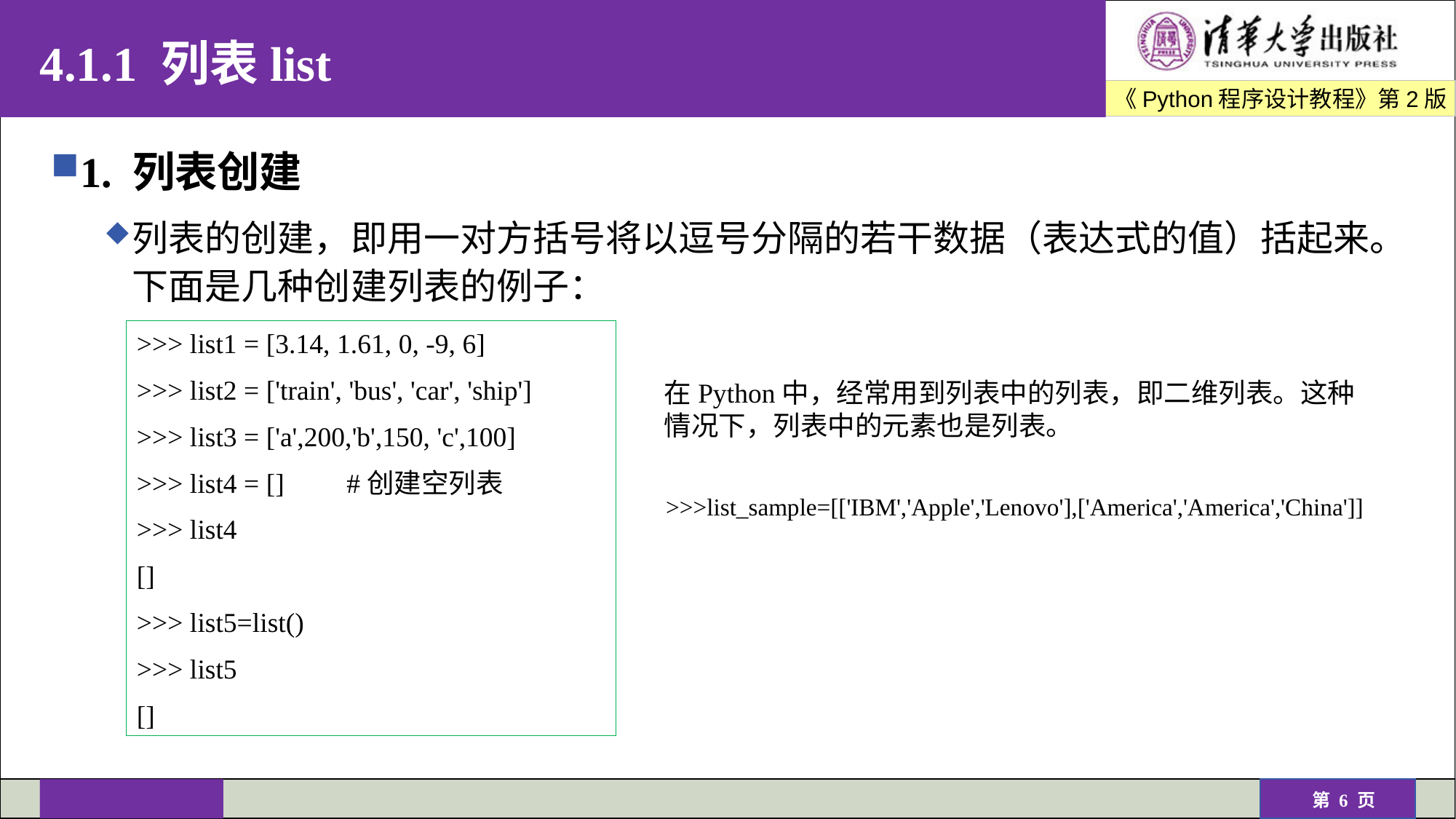

# 4.1.1 列表list
1. 列表创建
列表的创建，即用一对方括号将以逗号分隔的若干数据（表达式的值）括起来。下面是几种创建列表的例子：
>>> list1 = [3.14, 1.61, 0, -9, 6]
>>> list2 = ['train', 'bus', 'car', 'ship']
>>> list3 = ['a',200,'b',150, 'c',100]
>>> list4 = []         #创建空列表
>>> list4
[]
>>> list5=list()
>>> list5
[]
在Python中，经常用到列表中的列表，即二维列表。这种情况下，列表中的元素也是列表。
>>>list_sample=[['IBM','Apple','Lenovo'],['America','America','China']]